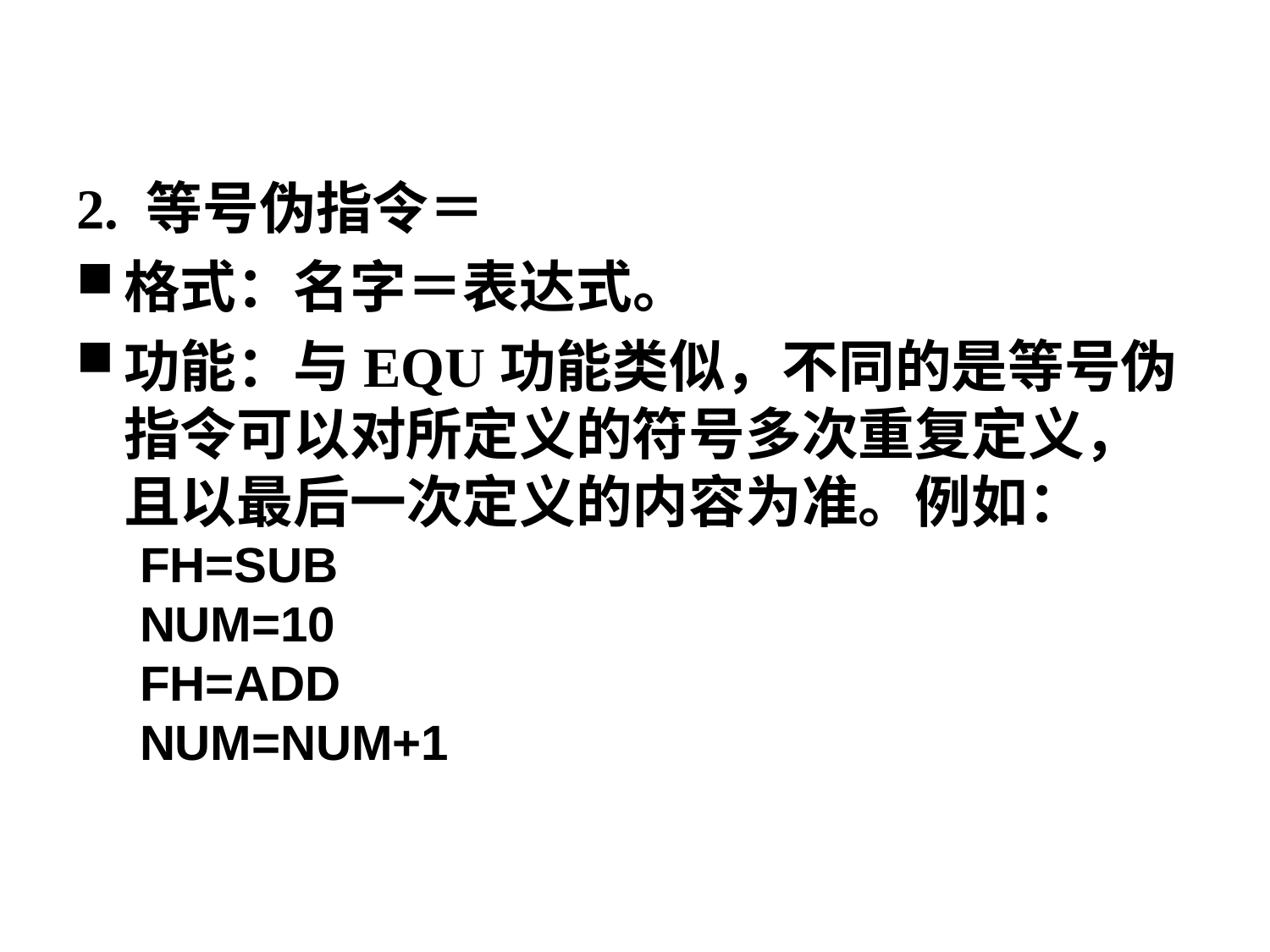

#
2. 等号伪指令＝
格式：名字＝表达式。
功能：与EQU功能类似，不同的是等号伪指令可以对所定义的符号多次重复定义，且以最后一次定义的内容为准。例如：
FH=SUB
NUM=10
FH=ADD
NUM=NUM+1